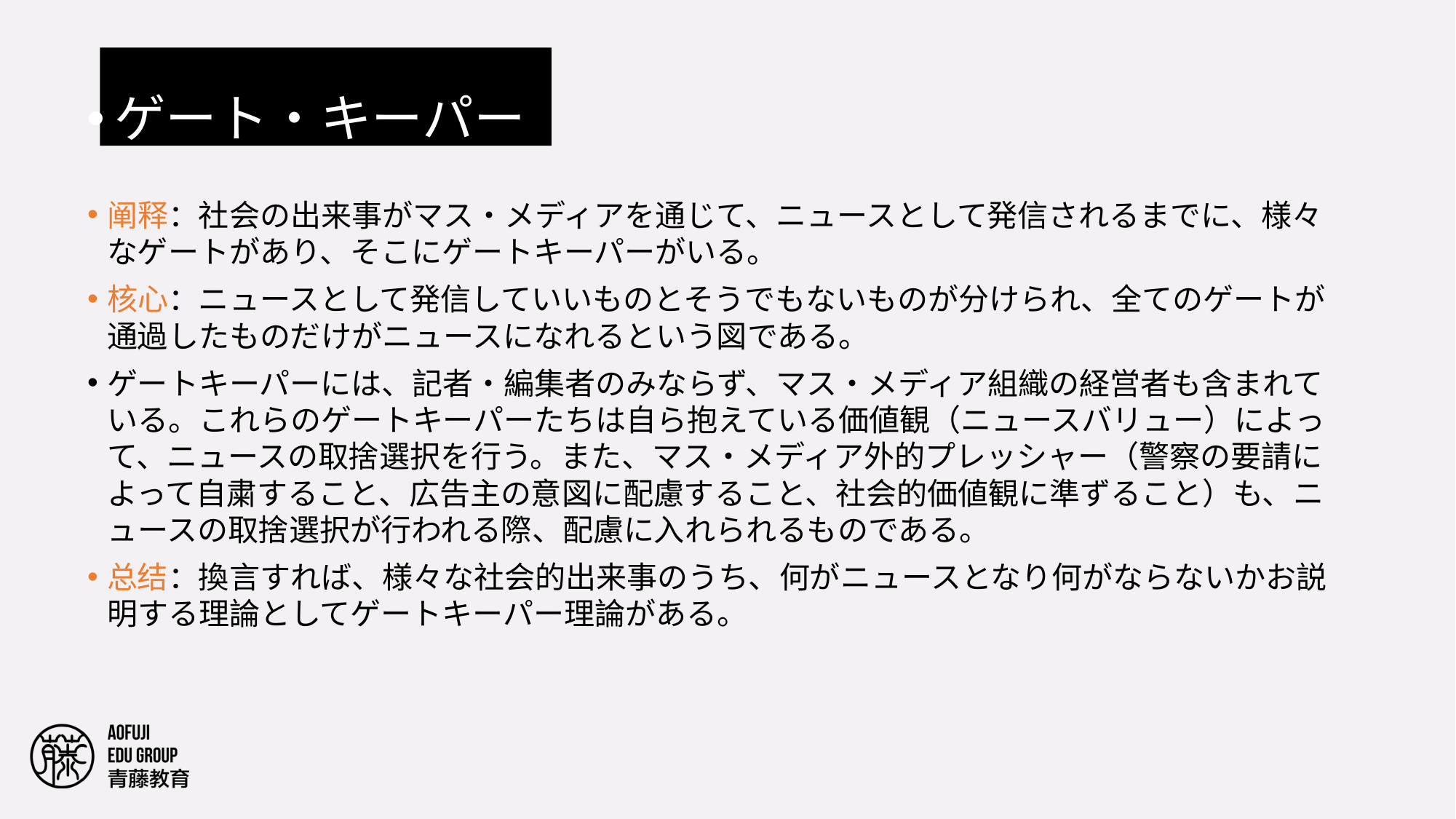

#

ゲート・キーパー
阐释：社会の出来事がマス・メディアを通じて、ニュースとして発信されるまでに、様々なゲートがあり、そこにゲートキーパーがいる。
核心：ニュースとして発信していいものとそうでもないものが分けられ、全てのゲートが通過したものだけがニュースになれるという図である。
ゲートキーパーには、記者・編集者のみならず、マス・メディア組織の経営者も含まれている。これらのゲートキーパーたちは自ら抱えている価値観（ニュースバリュー）によって、ニュースの取捨選択を行う。また、マス・メディア外的プレッシャー（警察の要請によって自粛すること、広告主の意図に配慮すること、社会的価値観に準ずること）も、ニュースの取捨選択が行われる際、配慮に入れられるものである。
总结：換言すれば、様々な社会的出来事のうち、何がニュースとなり何がならないかお説明する理論としてゲートキーパー理論がある。